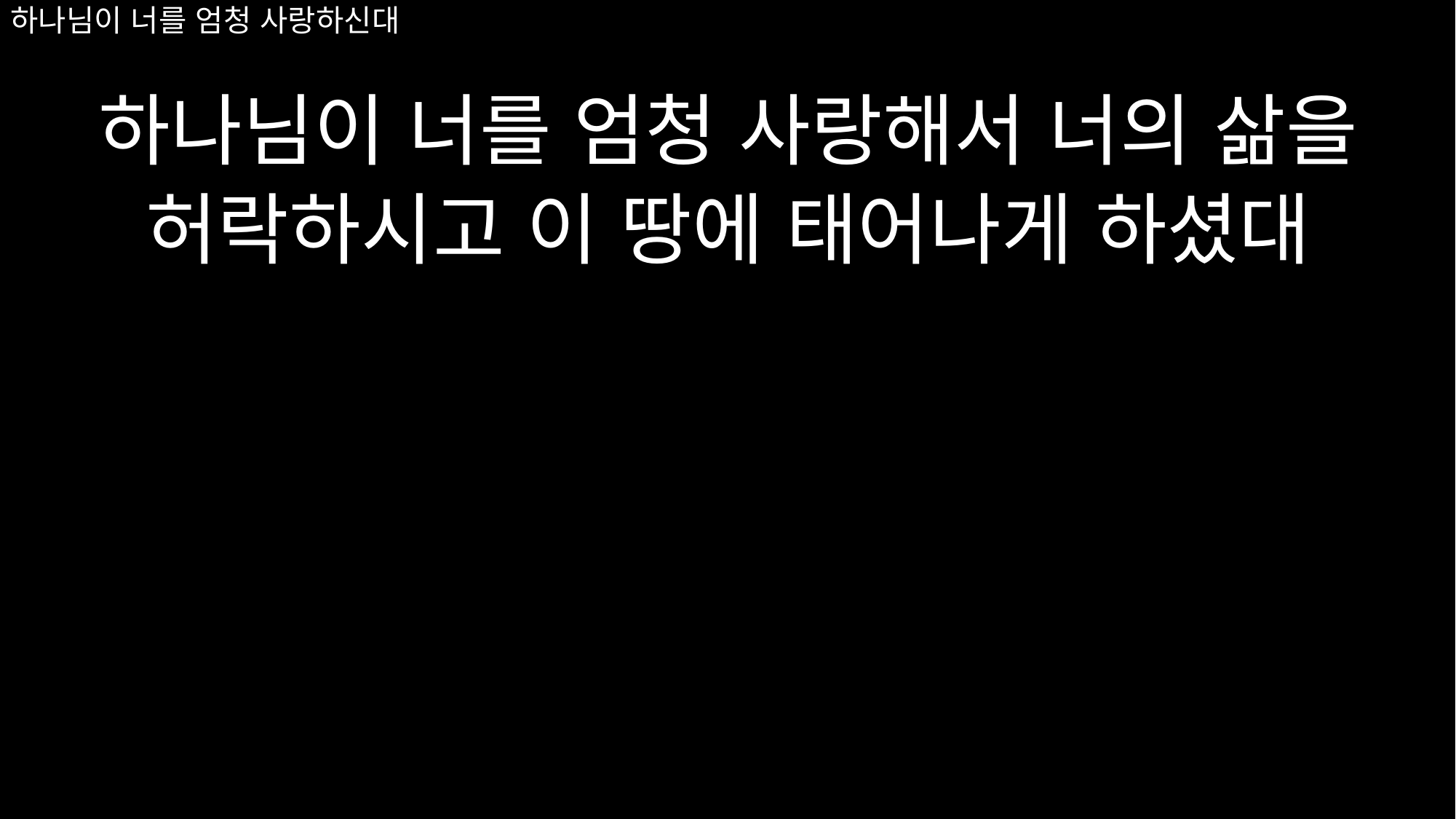

하나님이 너를 엄청 사랑해서 너의 삶을
허락하시고 이 땅에 태어나게 하셨대

# 하나님이 너를 엄청 사랑하신대